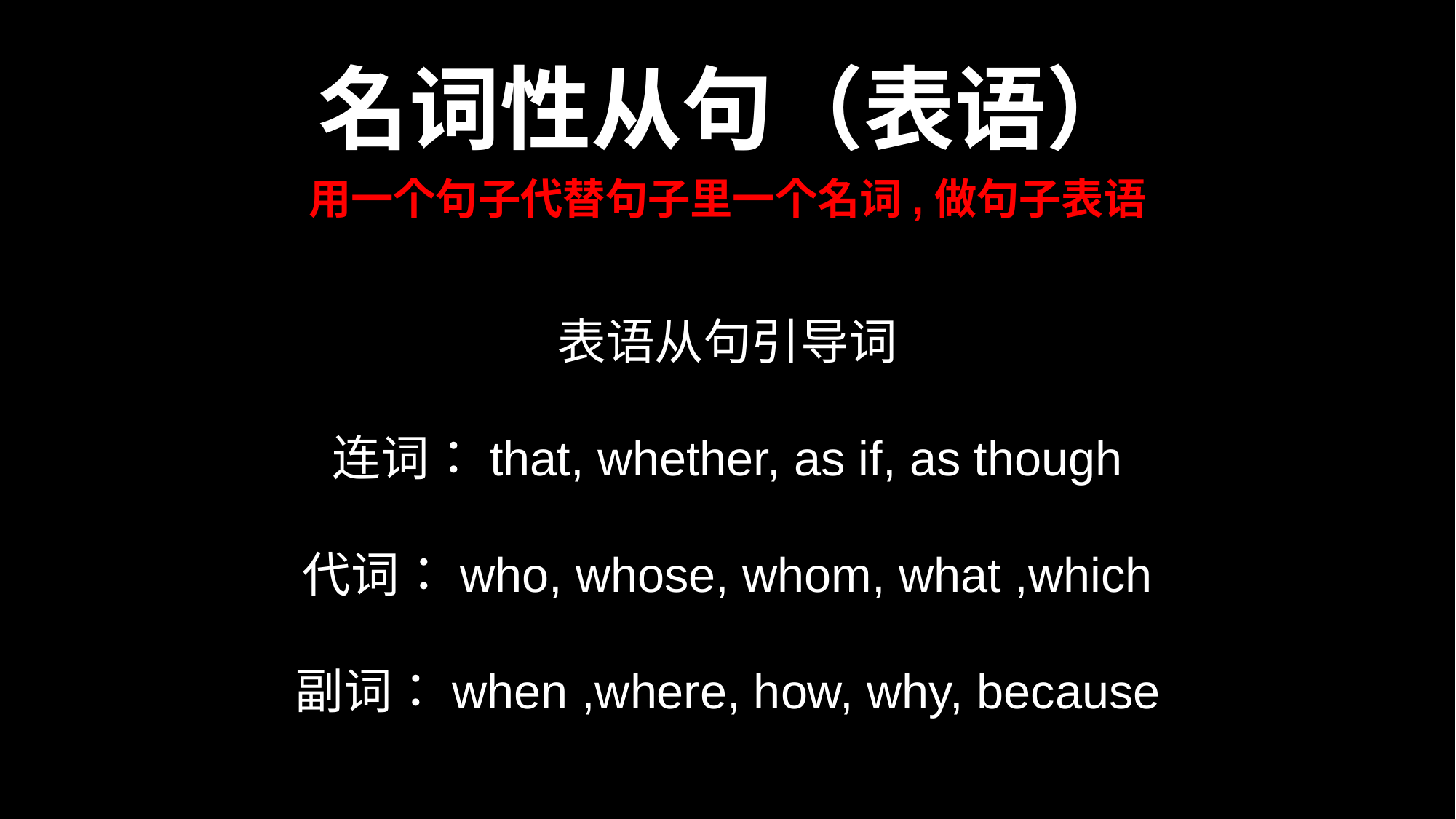

名词性从句（表语）
用一个句子代替句子里一个名词,做句子表语
表语从句引导词

连词：that, whether, as if, as though

代词：who, whose, whom, what ,which

副词：when ,where, how, why, because